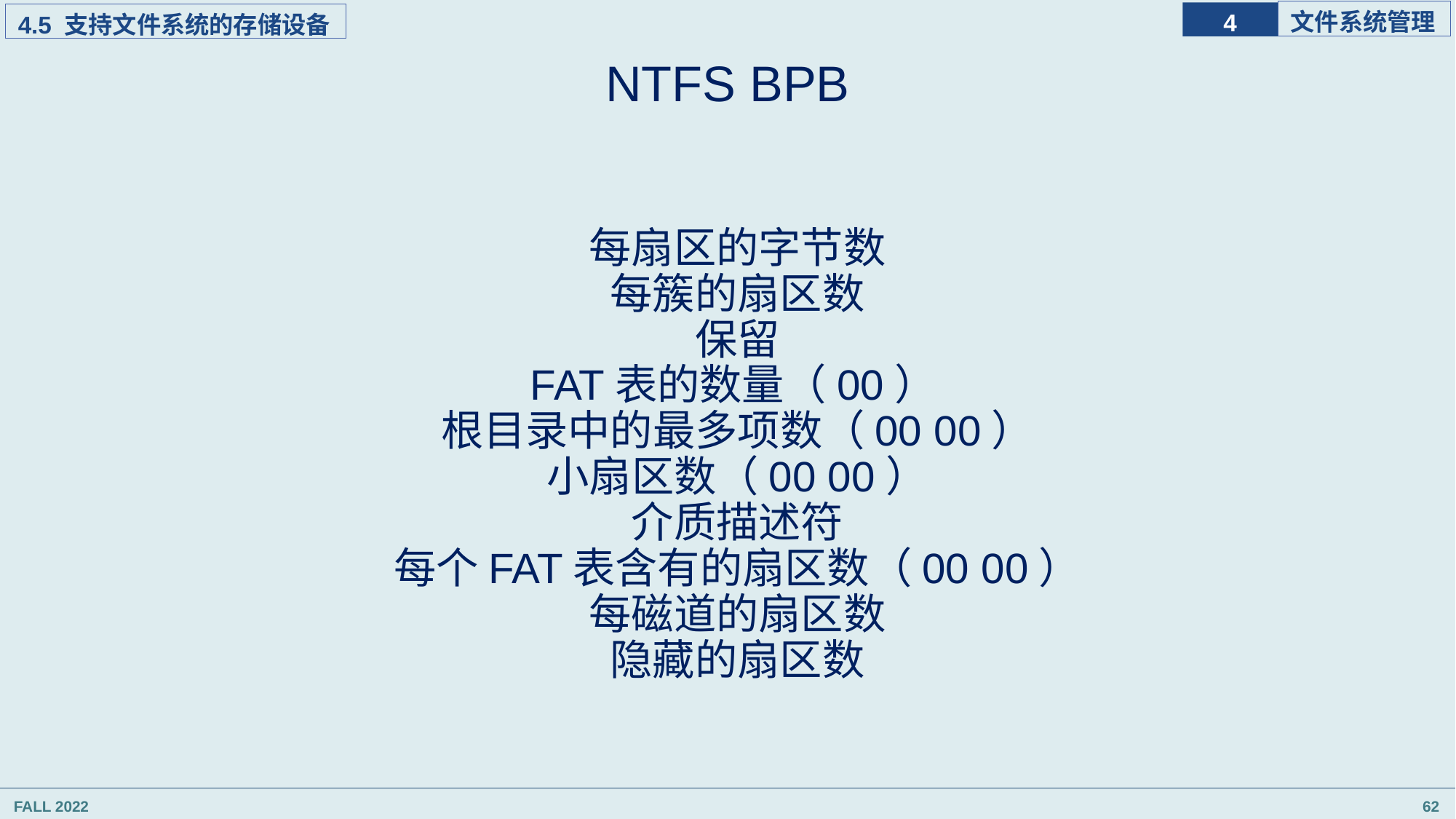

NTFS BPB
 每扇区的字节数
 每簇的扇区数
 保留
 FAT表的数量（00）
 根目录中的最多项数（00 00）
 小扇区数（00 00）
 介质描述符
 每个FAT表含有的扇区数（00 00）
 每磁道的扇区数
 隐藏的扇区数